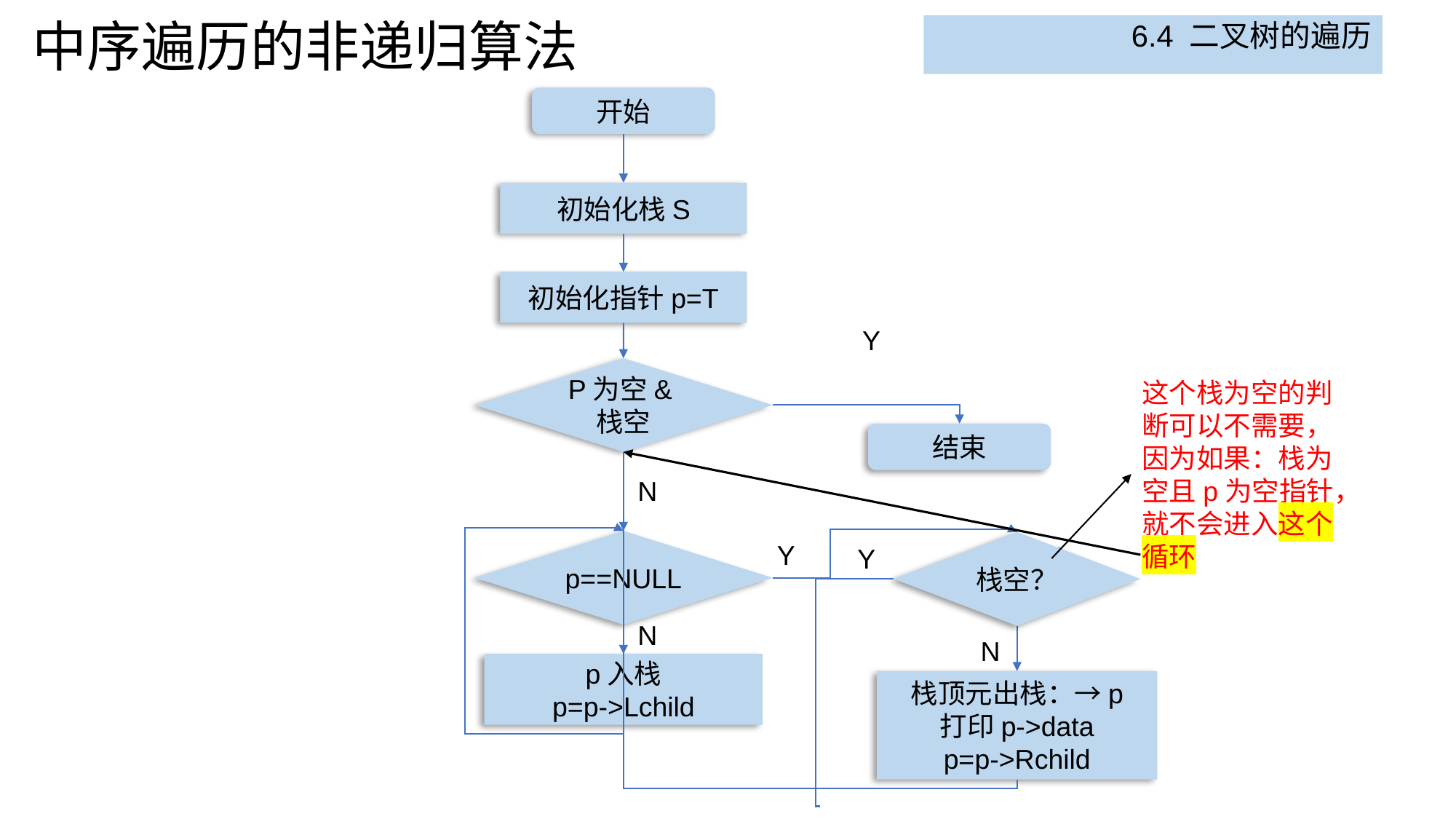

# 中序遍历的非递归算法
6.4 二叉树的遍历
开始
初始化栈S
初始化指针p=T
Y
P为空&栈空
这个栈为空的判断可以不需要，因为如果：栈为空且p为空指针，就不会进入这个循环
结束
N
p==NULL
栈空？
Y
Y
Y
N
N
p入栈
p=p->Lchild
栈顶元出栈：→p
打印p->data
p=p->Rchild